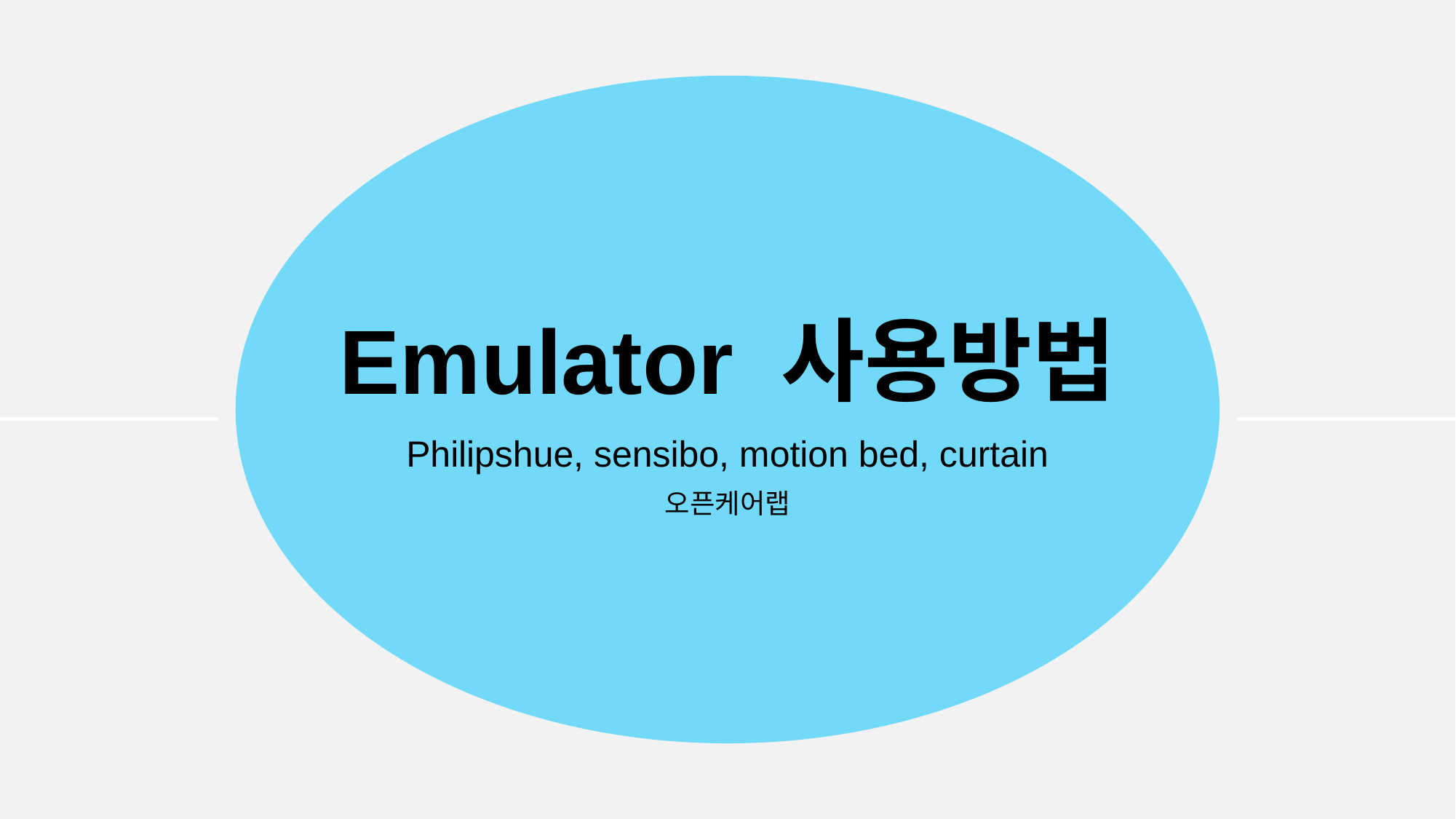

# Emulator 사용방법
Philipshue, sensibo, motion bed, curtain
오픈케어랩